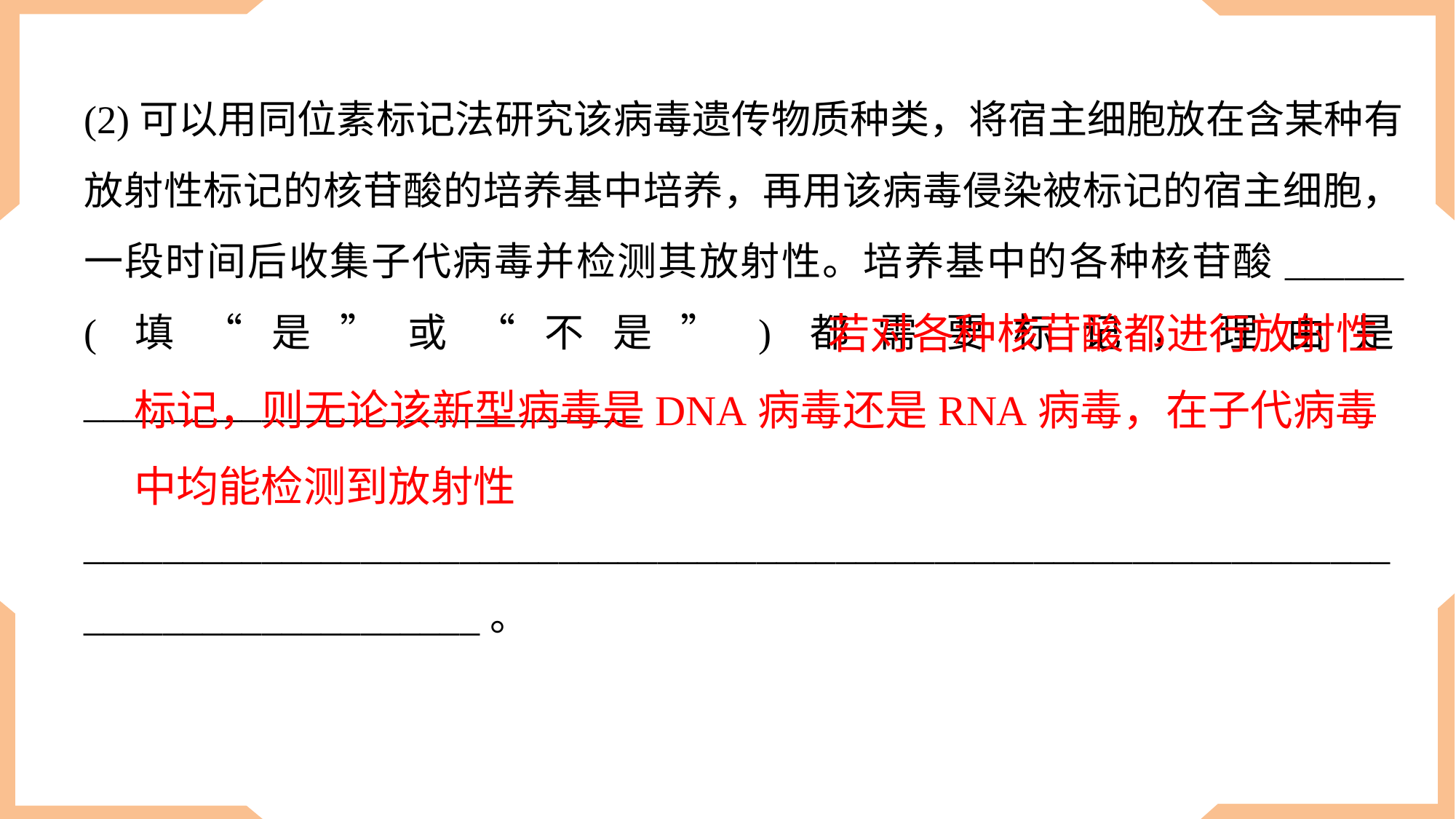

(2)可以用同位素标记法研究该病毒遗传物质种类，将宿主细胞放在含某种有放射性标记的核苷酸的培养基中培养，再用该病毒侵染被标记的宿主细胞，一段时间后收集子代病毒并检测其放射性。培养基中的各种核苷酸______ (填“是”或“不是”)都需要标记，理由是____________________________
	______________________________________________________________________________________。
若对各种核苷酸都进行放射性
标记，则无论该新型病毒是DNA病毒还是RNA病毒，在子代病毒中均能检测到放射性